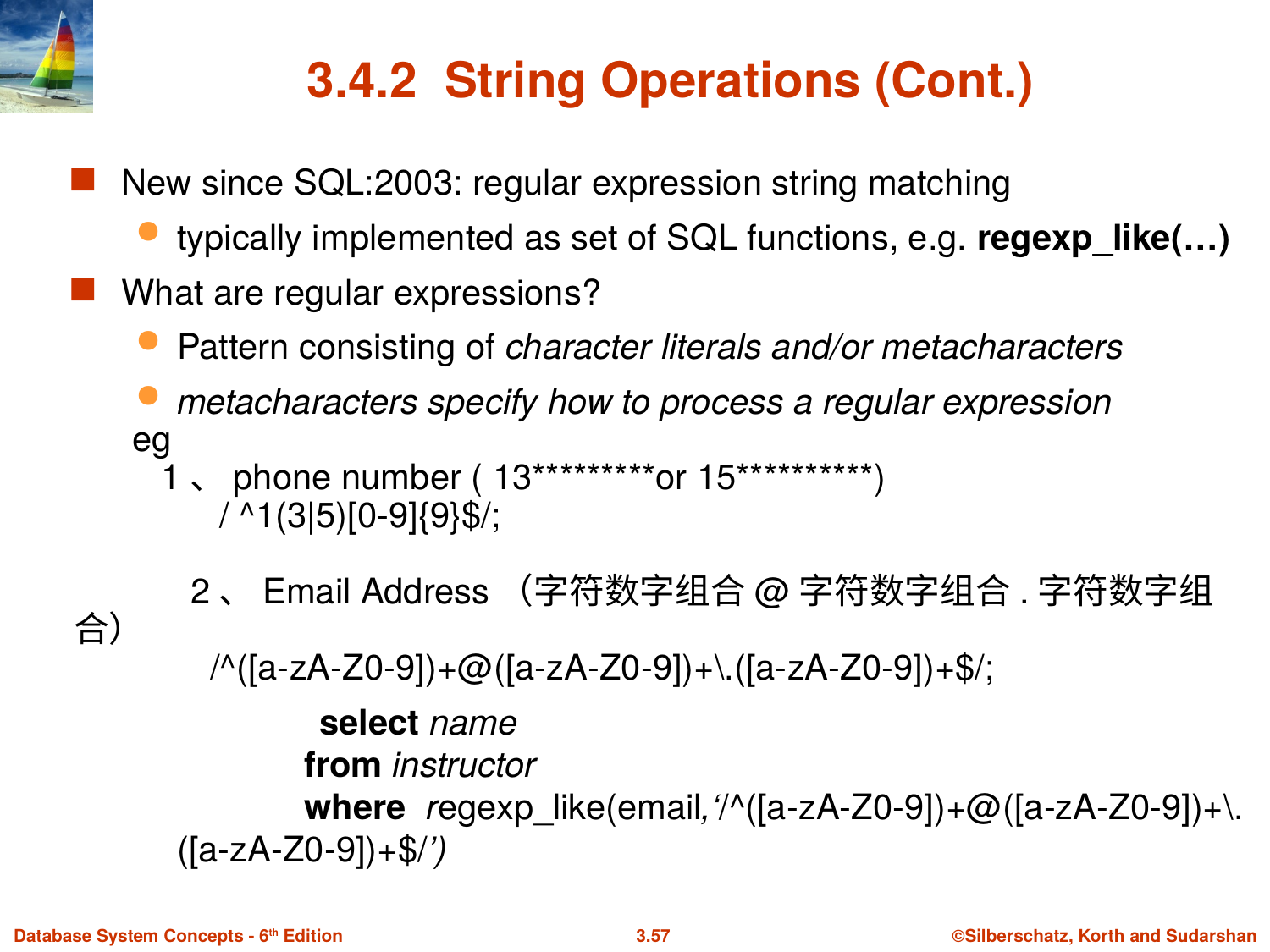

# 3.4.2  String Operations (Cont.)
New since SQL:2003: regular expression string matching
typically implemented as set of SQL functions, e.g. regexp_like(…)
What are regular expressions?
Pattern consisting of character literals and/or metacharacters
metacharacters specify how to process a regular expression
      eg
         1、phone number ( 13*********or 15**********)
               / ^1(3|5)[0-9]{9}$/;

            2、Email Address（字符数字组合@字符数字组合.字符数字组合）
              /^([a-zA-Z0-9])+@([a-zA-Z0-9])+\.([a-zA-Z0-9])+$/;
	                select name
	from instructor
	where  regexp_like(email,‘/^([a-zA-Z0-9])+@([a-zA-Z0-9])+\.([a-zA-Z0-9])+$/’)